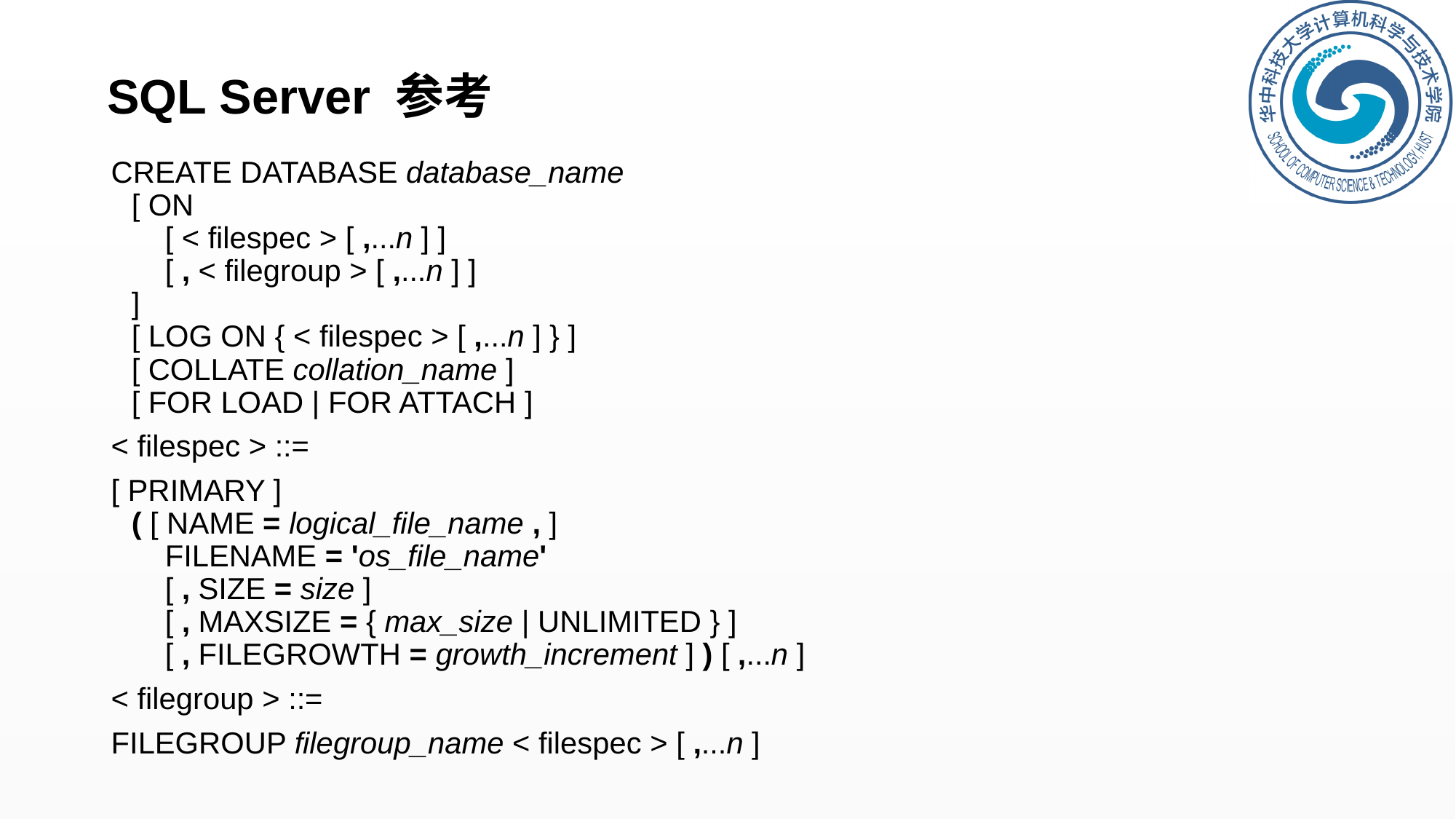

# SQL Server 参考
CREATE DATABASE database_name
[ ON
    [ < filespec > [ ,...n ] ]
    [ , < filegroup > [ ,...n ] ]
]
[ LOG ON { < filespec > [ ,...n ] } ]
[ COLLATE collation_name ]
[ FOR LOAD | FOR ATTACH ]
< filespec > ::=
[ PRIMARY ]
( [ NAME = logical_file_name , ]
    FILENAME = 'os_file_name'
    [ , SIZE = size ]
    [ , MAXSIZE = { max_size | UNLIMITED } ]
    [ , FILEGROWTH = growth_increment ] ) [ ,...n ]
< filegroup > ::=
FILEGROUP filegroup_name < filespec > [ ,...n ]